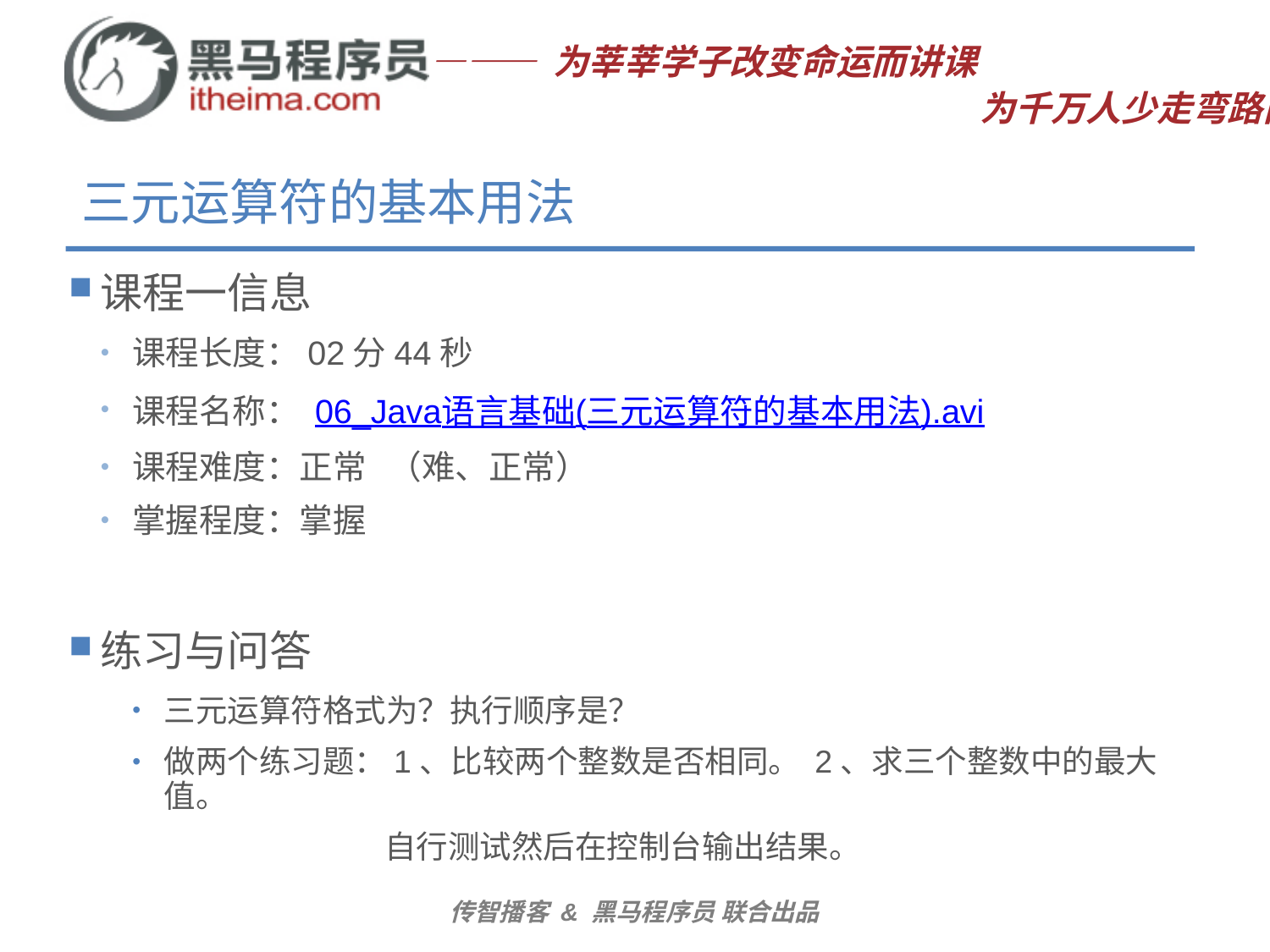

# 三元运算符的基本用法
课程一信息
课程长度：02分44秒
课程名称： 06_Java语言基础(三元运算符的基本用法).avi
课程难度：正常   （难、正常）
掌握程度：掌握

练习与问答
三元运算符格式为？执行顺序是？
做两个练习题：1、比较两个整数是否相同。 2、求三个整数中的最大值。
                                  自行测试然后在控制台输出结果。